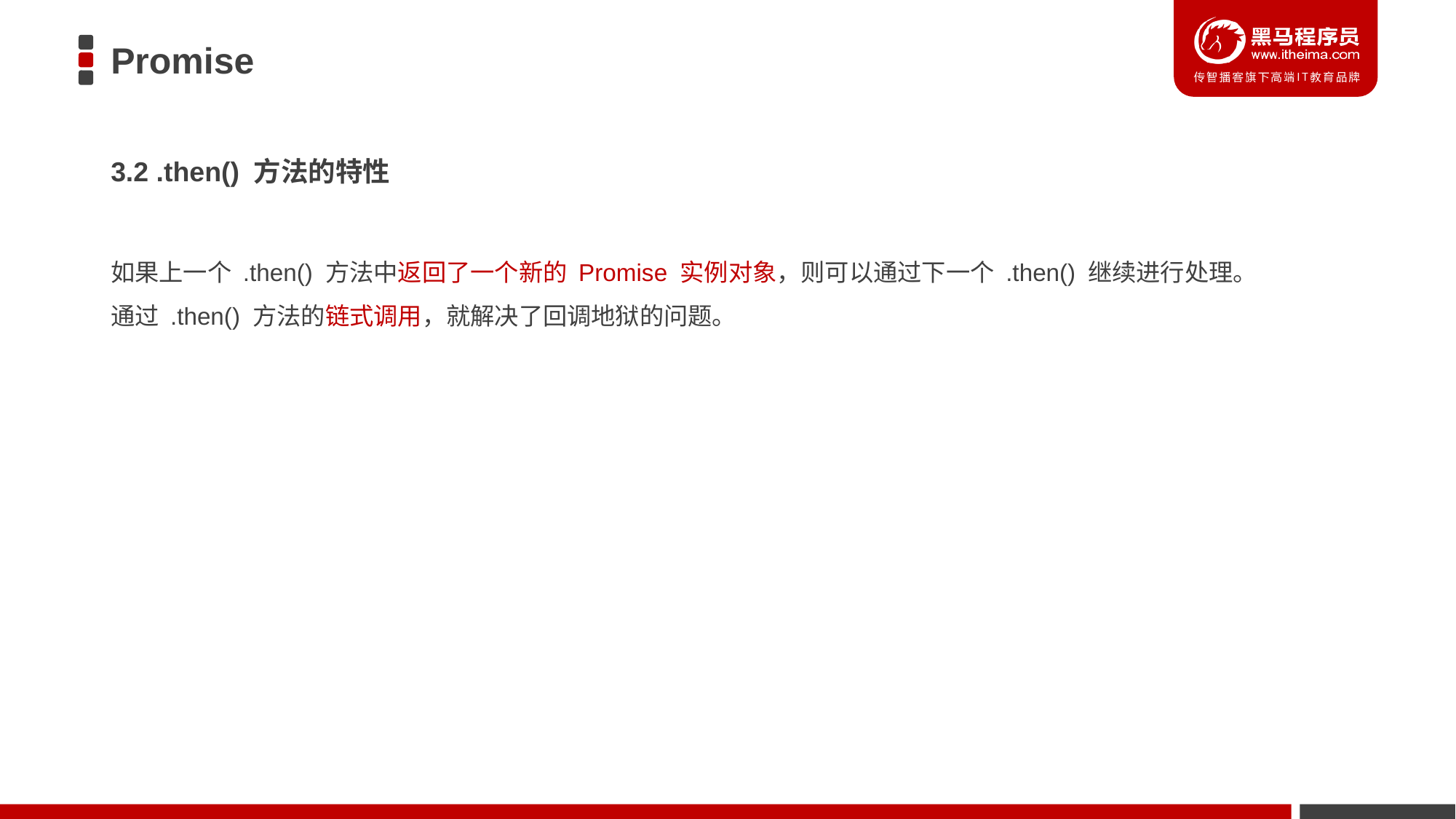

# Promise
3.2 .then() 方法的特性
如果上一个 .then() 方法中返回了一个新的 Promise 实例对象，则可以通过下一个 .then() 继续进行处理。通过 .then() 方法的链式调用，就解决了回调地狱的问题。